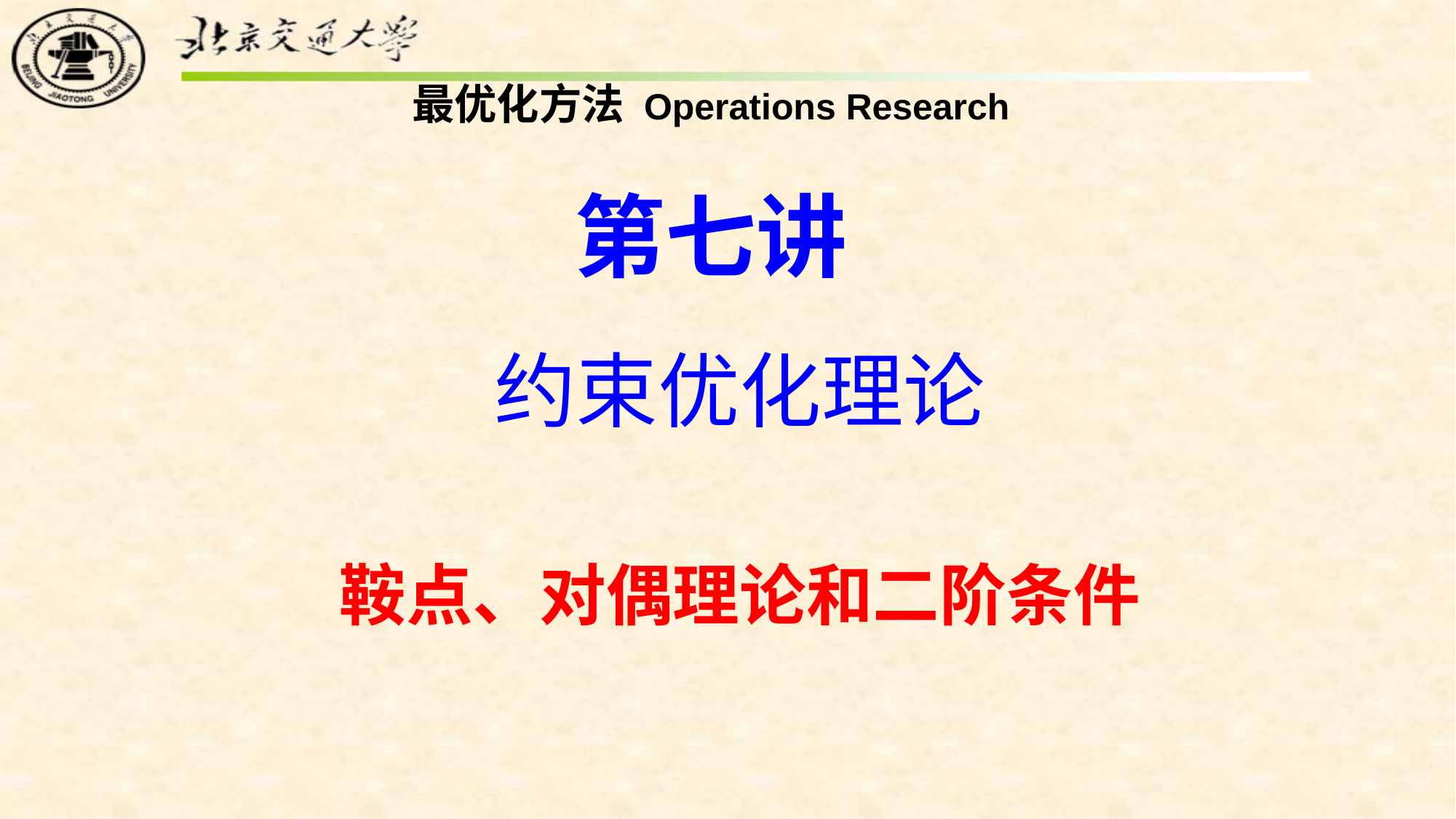

# 最优化方法 Operations Research 第七讲
约束优化理论

鞍点、对偶理论和二阶条件